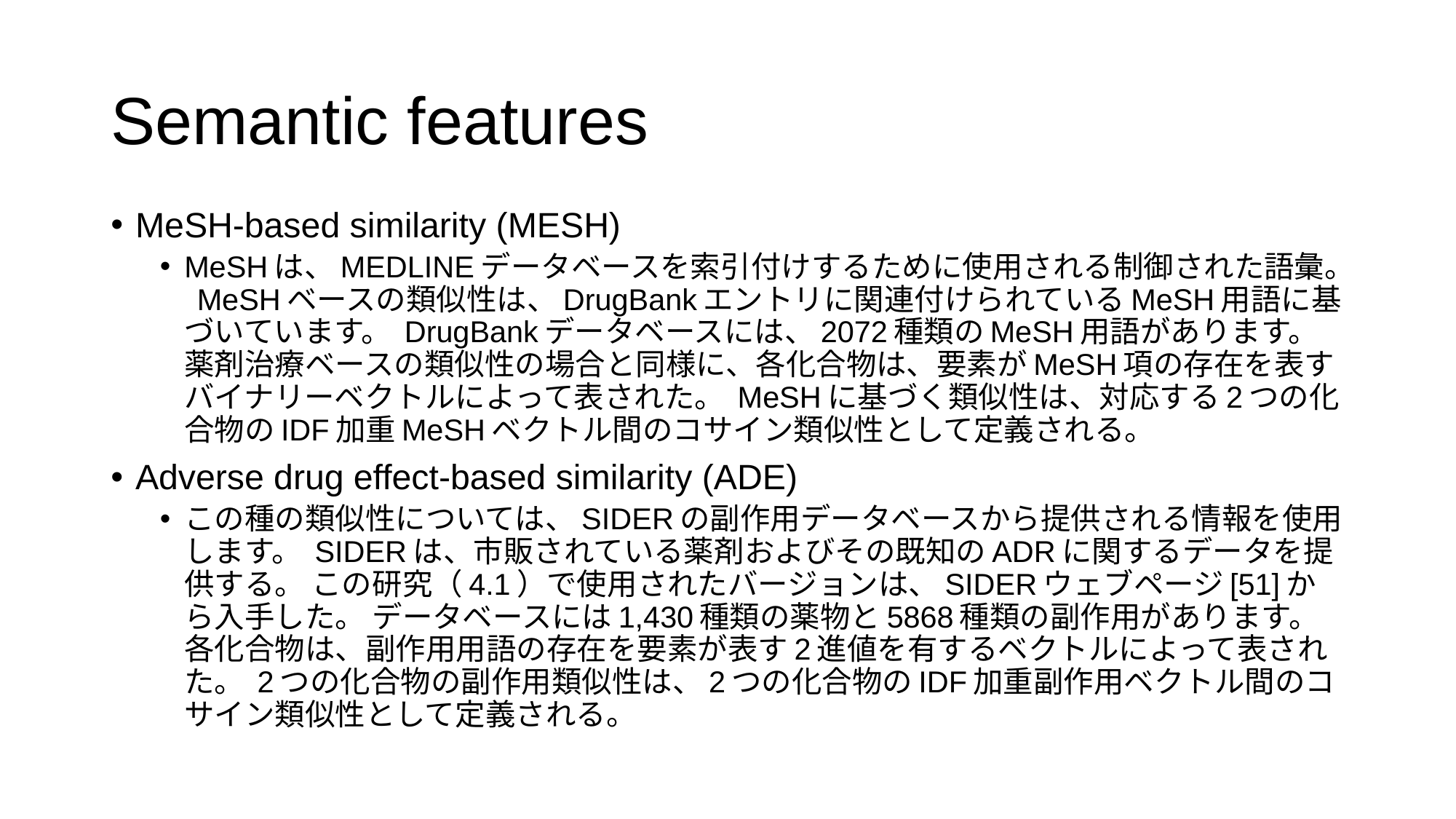

# Semantic features
MeSH-based similarity (MESH)
MeSHは、MEDLINEデータベースを索引付けするために使用される制御された語彙。 MeSHベースの類似性は、DrugBankエントリに関連付けられているMeSH用語に基づいています。 DrugBankデータベースには、2072種類のMeSH用語があります。 薬剤治療ベースの類似性の場合と同様に、各化合物は、要素がMeSH項の存在を表すバイナリーベクトルによって表された。 MeSHに基づく類似性は、対応する2つの化合物のIDF加重MeSHベクトル間のコサイン類似性として定義される。
Adverse drug effect-based similarity (ADE)
この種の類似性については、SIDERの副作用データベースから提供される情報を使用します。 SIDERは、市販されている薬剤およびその既知のADRに関するデータを提供する。 この研究（4.1）で使用されたバージョンは、SIDERウェブページ[51]から入手した。 データベースには1,430種類の薬物と5868種類の副作用があります。 各化合物は、副作用用語の存在を要素が表す2進値を有するベクトルによって表された。 2つの化合物の副作用類似性は、2つの化合物のIDF加重副作用ベクトル間のコサイン類似性として定義される。